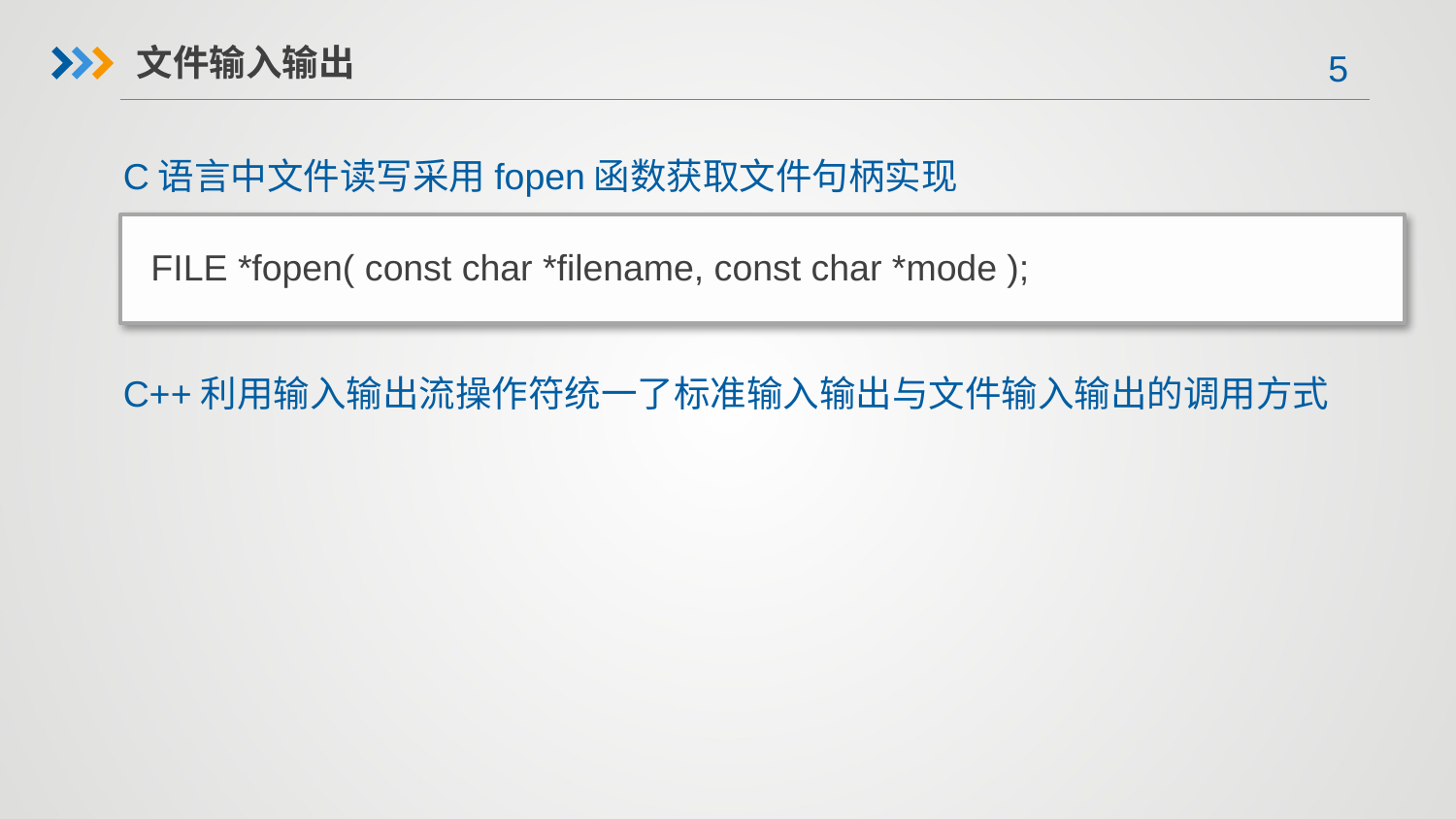

文件输入输出
C语言中文件读写采用fopen函数获取文件句柄实现

FILE *fopen( const char *filename, const char *mode );
C++利用输入输出流操作符统一了标准输入输出与文件输入输出的调用方式